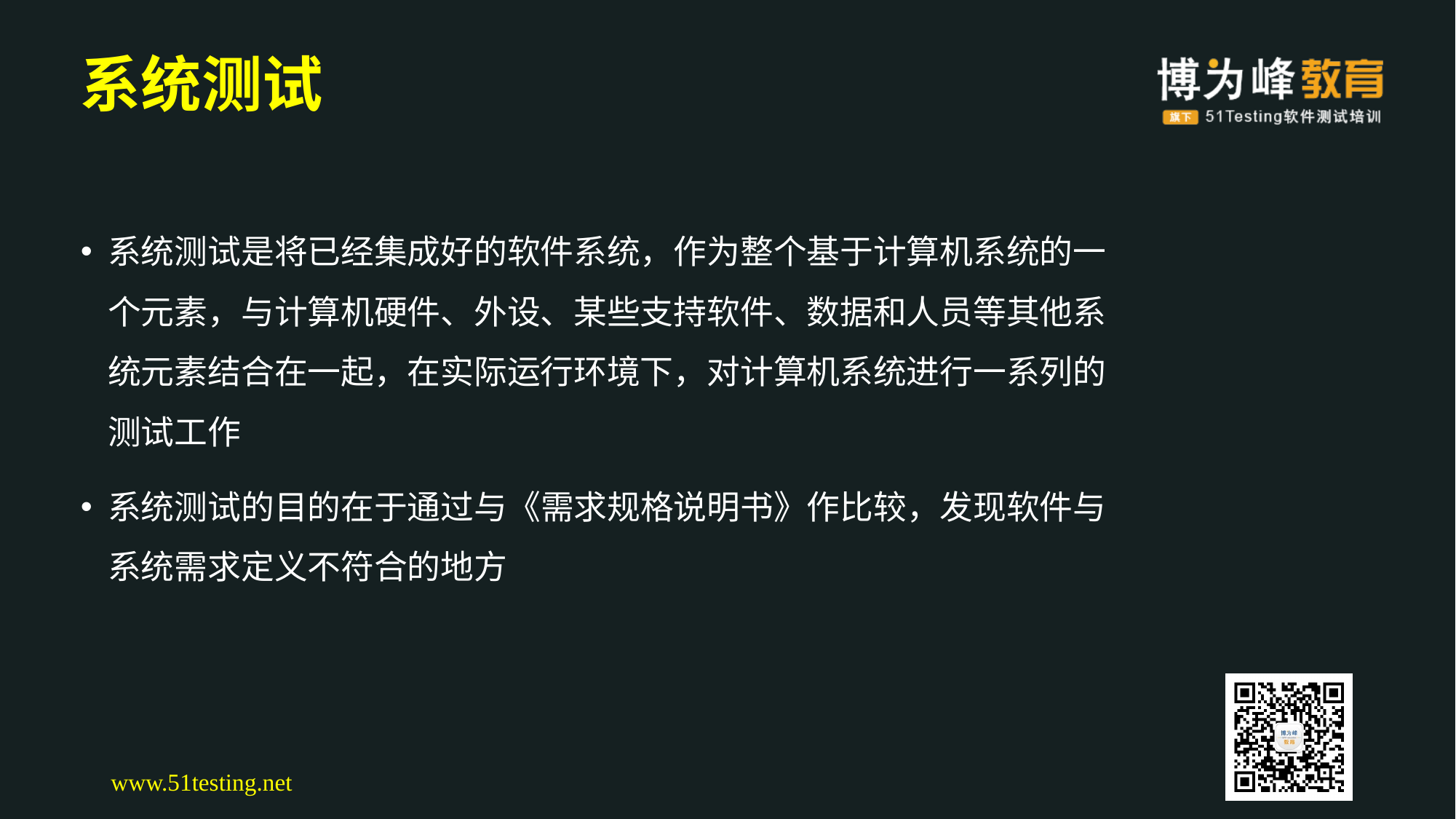

# 系统测试
系统测试是将已经集成好的软件系统，作为整个基于计算机系统的一个元素，与计算机硬件、外设、某些支持软件、数据和人员等其他系统元素结合在一起，在实际运行环境下，对计算机系统进行一系列的测试工作
系统测试的目的在于通过与《需求规格说明书》作比较，发现软件与系统需求定义不符合的地方
www.51testing.net